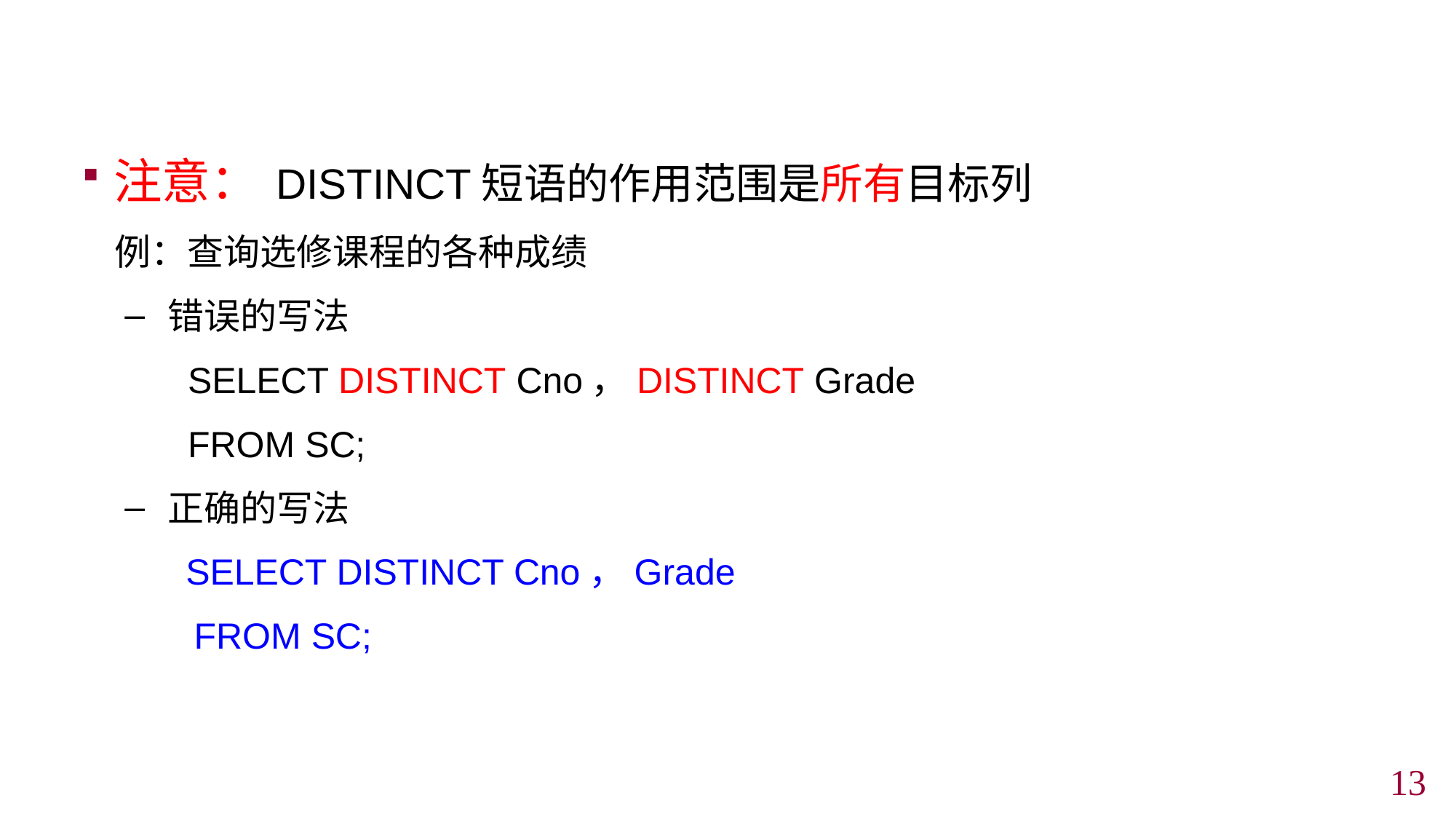

注意： DISTINCT短语的作用范围是所有目标列
例：查询选修课程的各种成绩
错误的写法
  SELECT DISTINCT Cno，DISTINCT Grade
  FROM SC;
正确的写法
       SELECT DISTINCT Cno，Grade
           FROM SC;
13